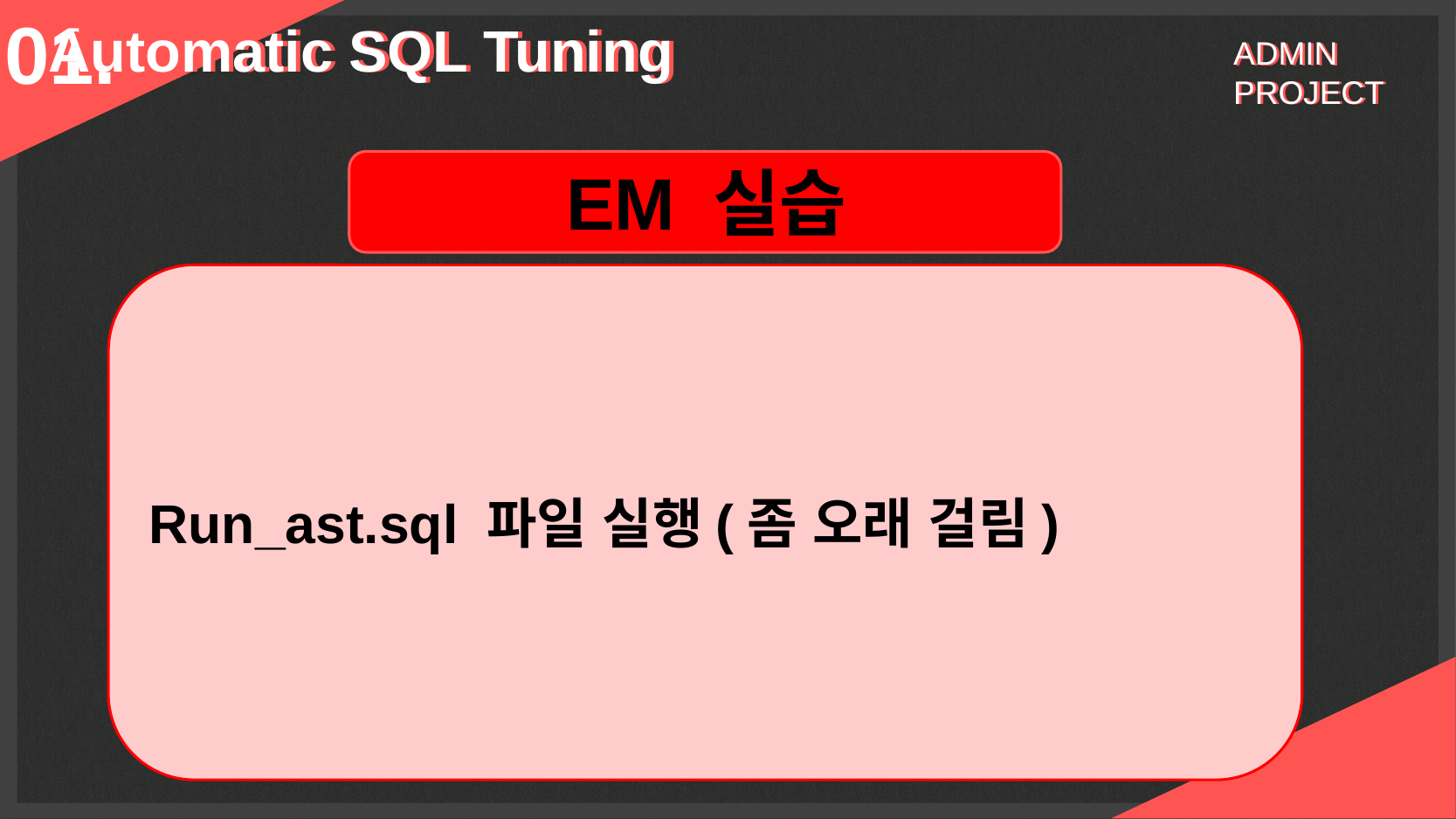

01.
Automatic SQL Tuning
Automatic SQL Tuning
ADMIN PROJECT
ADMIN PROJECT
EM 실습
Run_ast.sql 파일 실행(좀 오래 걸림)